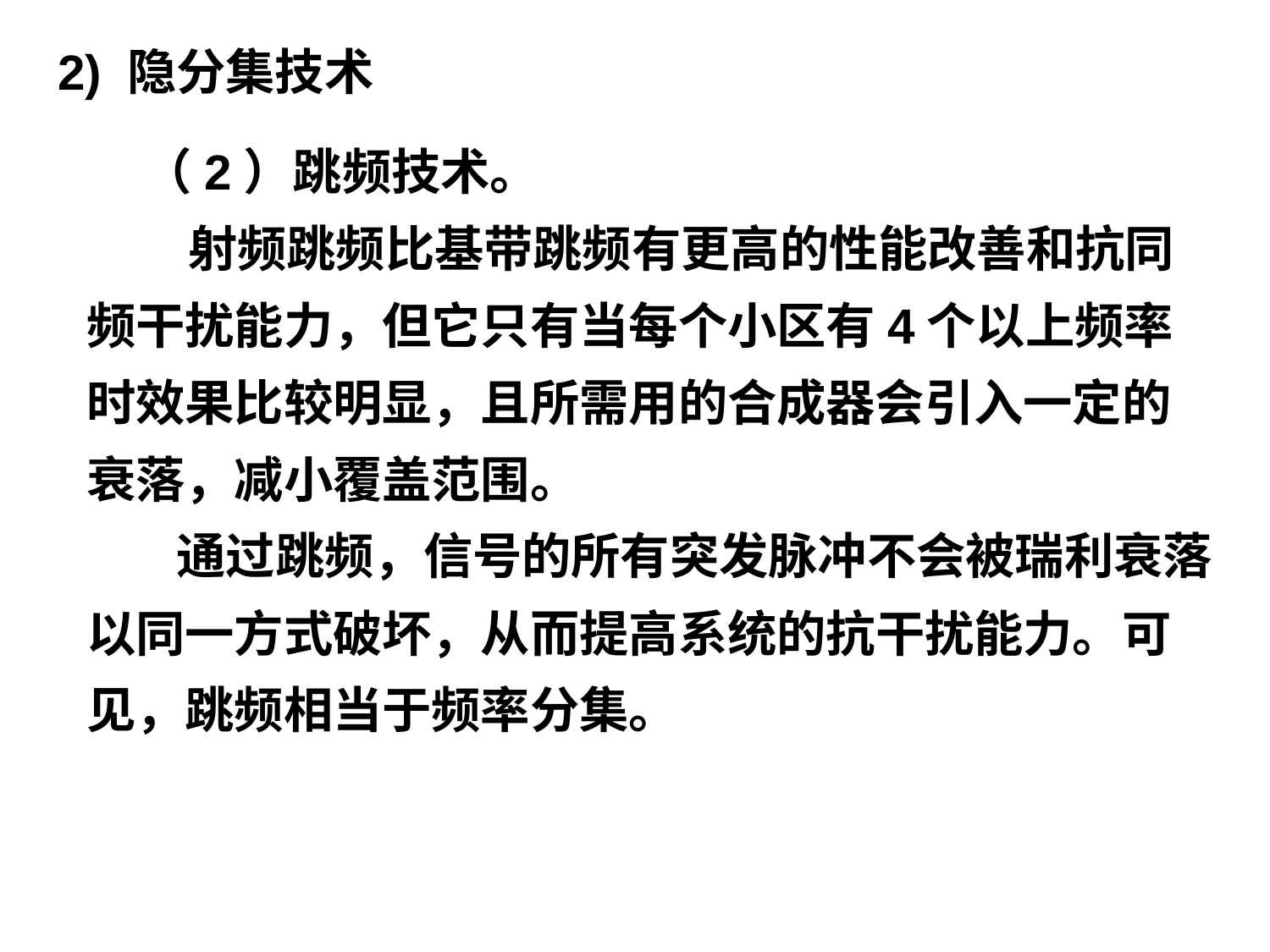

# 2) 隐分集技术
    （2）跳频技术。
        射频跳频比基带跳频有更高的性能改善和抗同频干扰能力，但它只有当每个小区有4个以上频率时效果比较明显，且所需用的合成器会引入一定的衰落，减小覆盖范围。
       通过跳频，信号的所有突发脉冲不会被瑞利衰落以同一方式破坏，从而提高系统的抗干扰能力。可见，跳频相当于频率分集。